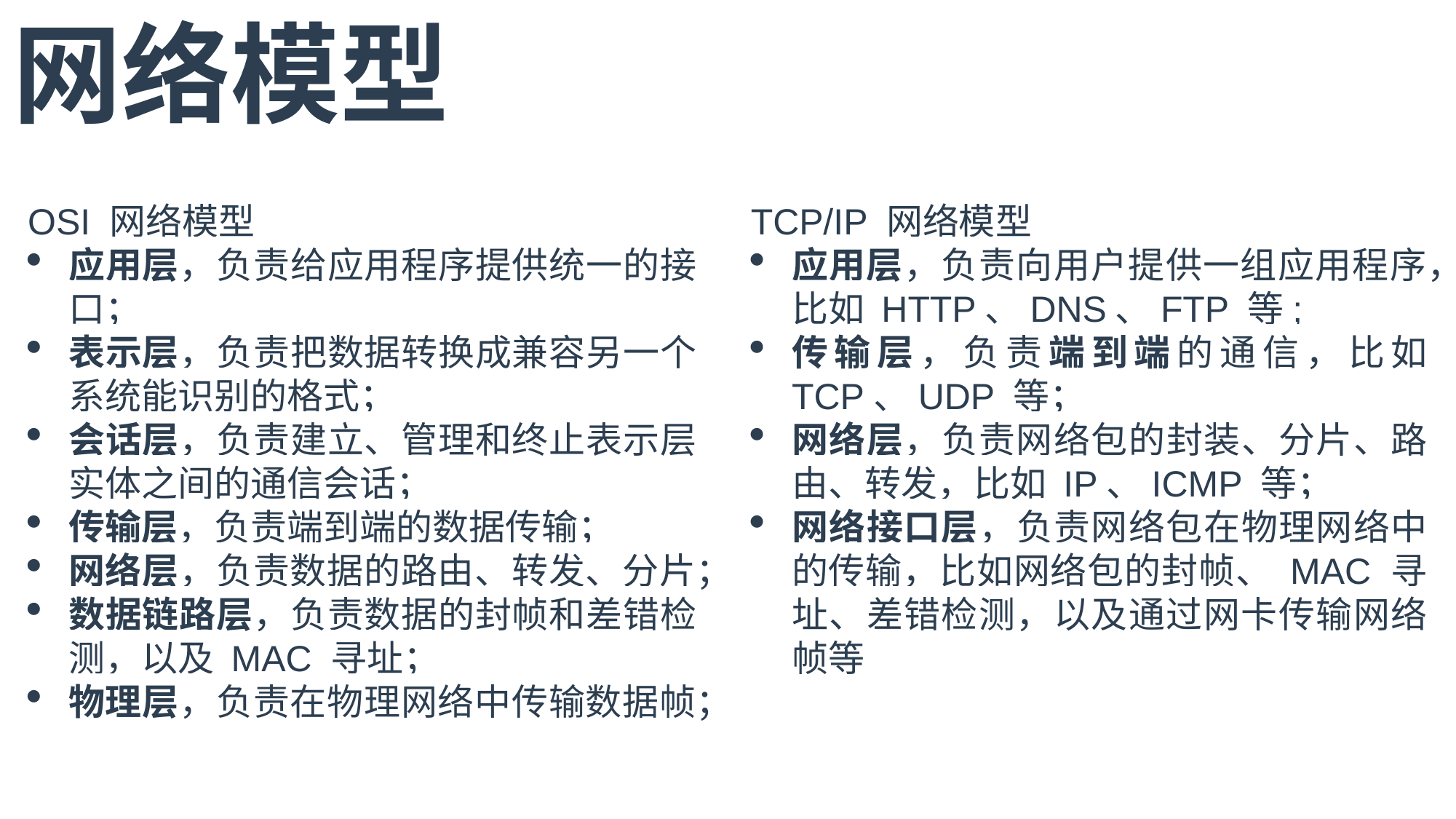

网络模型
OSI 网络模型
应用层，负责给应用程序提供统一的接口；
表示层，负责把数据转换成兼容另一个系统能识别的格式；
会话层，负责建立、管理和终止表示层实体之间的通信会话；
传输层，负责端到端的数据传输；
网络层，负责数据的路由、转发、分片；
数据链路层，负责数据的封帧和差错检测，以及 MAC 寻址；
物理层，负责在物理网络中传输数据帧；
TCP/IP 网络模型
应用层，负责向用户提供一组应用程序，比如 HTTP、DNS、FTP 等;
传输层，负责端到端的通信，比如 TCP、UDP 等；
网络层，负责网络包的封装、分片、路由、转发，比如 IP、ICMP 等；
网络接口层，负责网络包在物理网络中的传输，比如网络包的封帧、 MAC 寻址、差错检测，以及通过网卡传输网络帧等